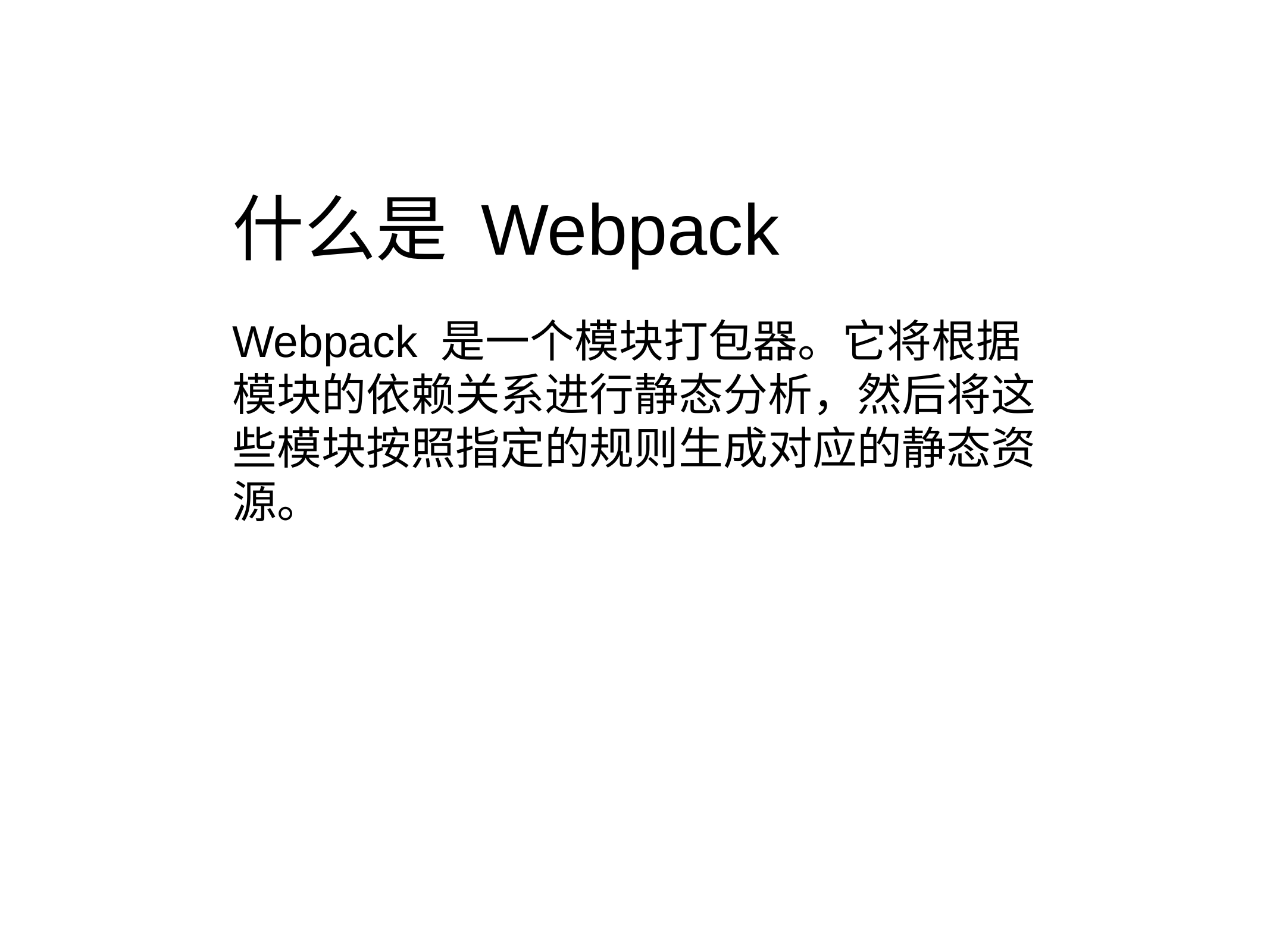

# 什么是 Webpack
Webpack 是一个模块打包器。它将根据模块的依赖关系进行静态分析，然后将这些模块按照指定的规则生成对应的静态资源。